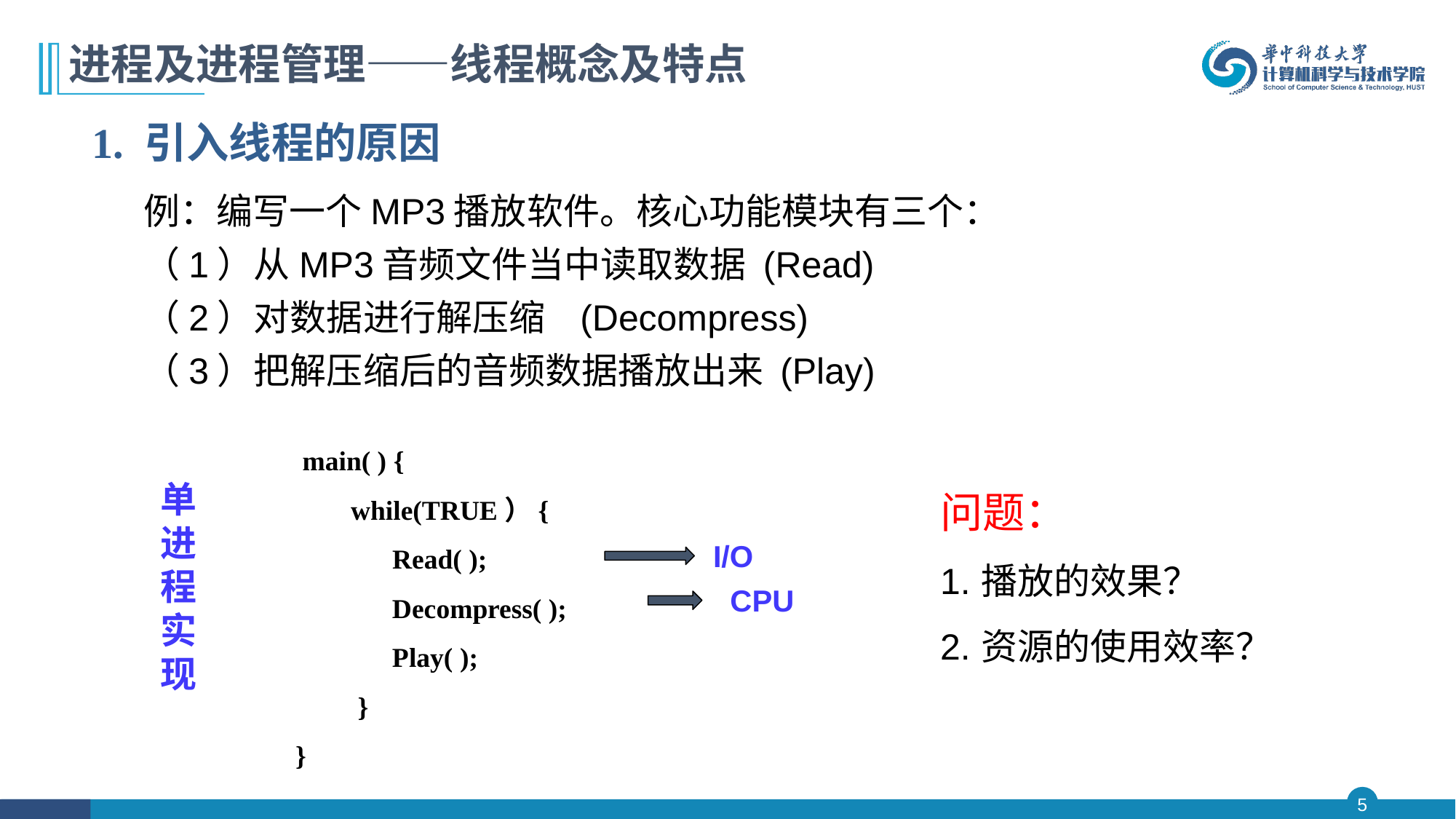

# 进程及进程管理——线程概念及特点
1. 引入线程的原因

例：编写一个MP3播放软件。核心功能模块有三个：
（1）从MP3音频文件当中读取数据 (Read)
（2）对数据进行解压缩	(Decompress)
（3）把解压缩后的音频数据播放出来 (Play)
 main( ) {
        while(TRUE）{
              Read( );
              Decompress( );
              Play( );
         }
}
单进程实现
问题：
播放的效果？
资源的使用效率？
I/O

CPU